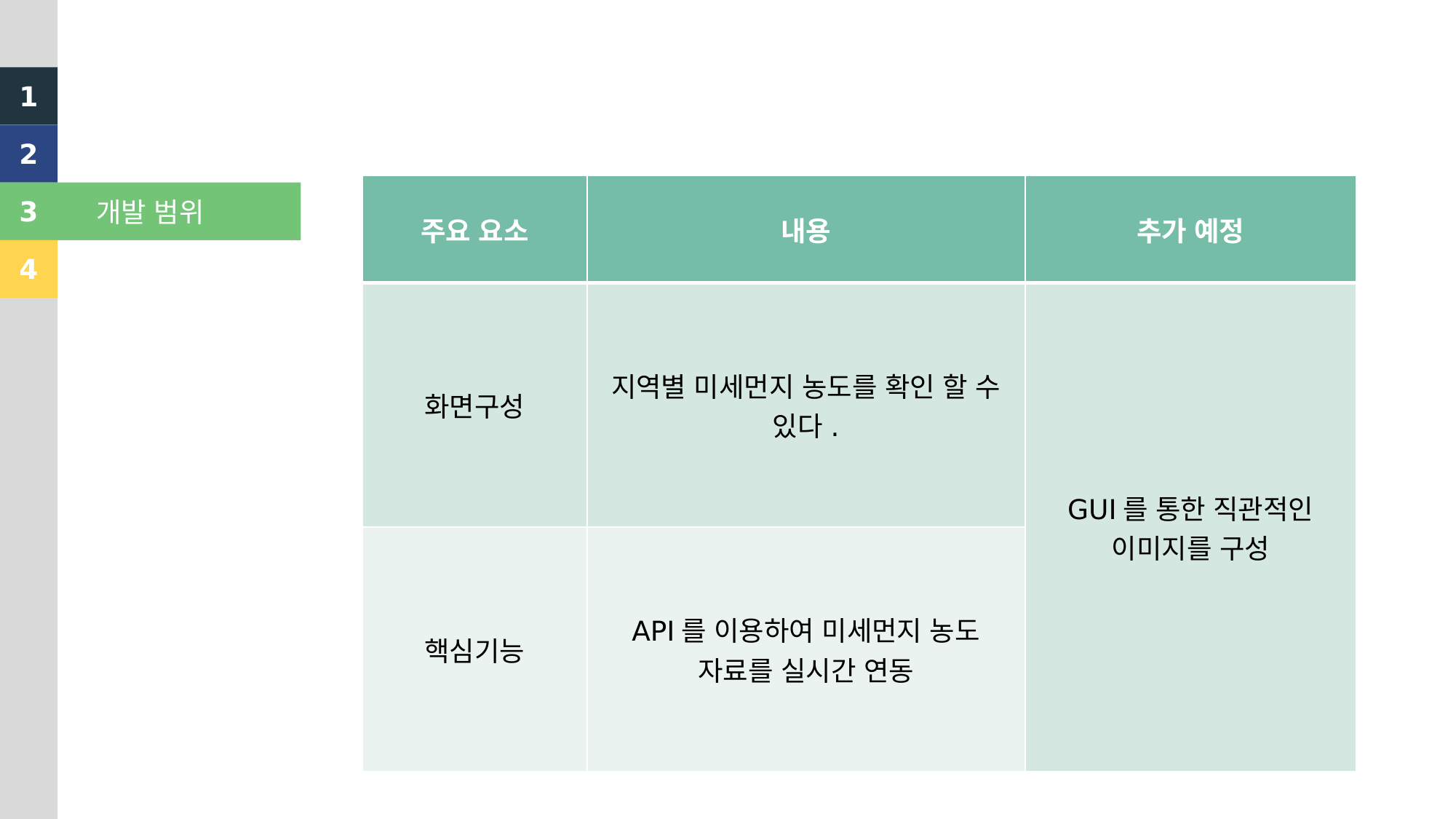

1

2
| 주요 요소 | 내용 | 추가 예정 |
| --- | --- | --- |
| 화면구성 | 지역별 미세먼지 농도를 확인 할 수 있다. | GUI를 통한 직관적인 이미지를 구성 |
| 핵심기능 | API를 이용하여 미세먼지 농도 자료를 실시간 연동 |  |
개발 범위
3

4